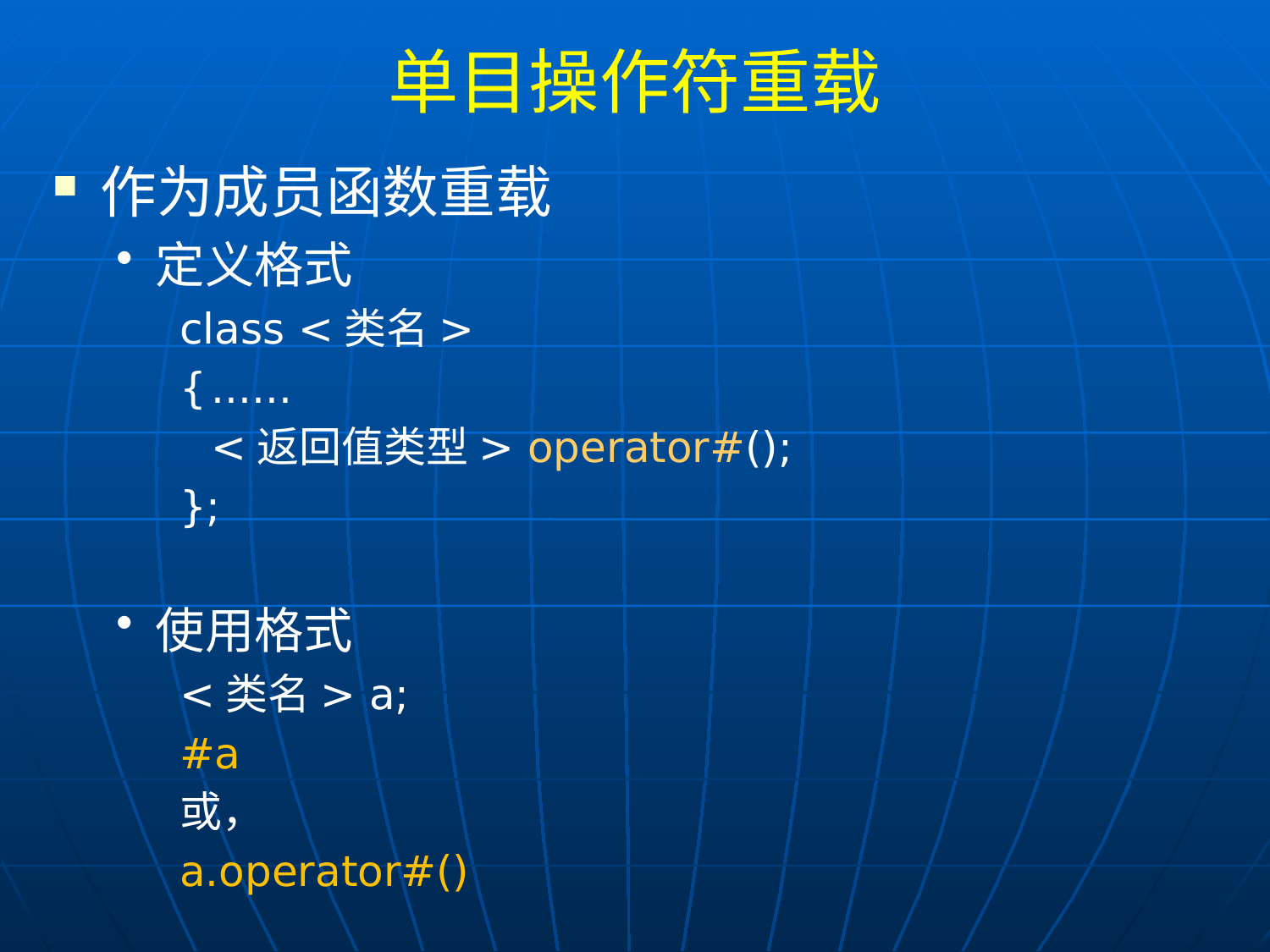

# 单目操作符重载
作为成员函数重载
定义格式
class <类名>
{	......
	<返回值类型> operator#();
};

使用格式
<类名> a;
#a
或，
a.operator#()